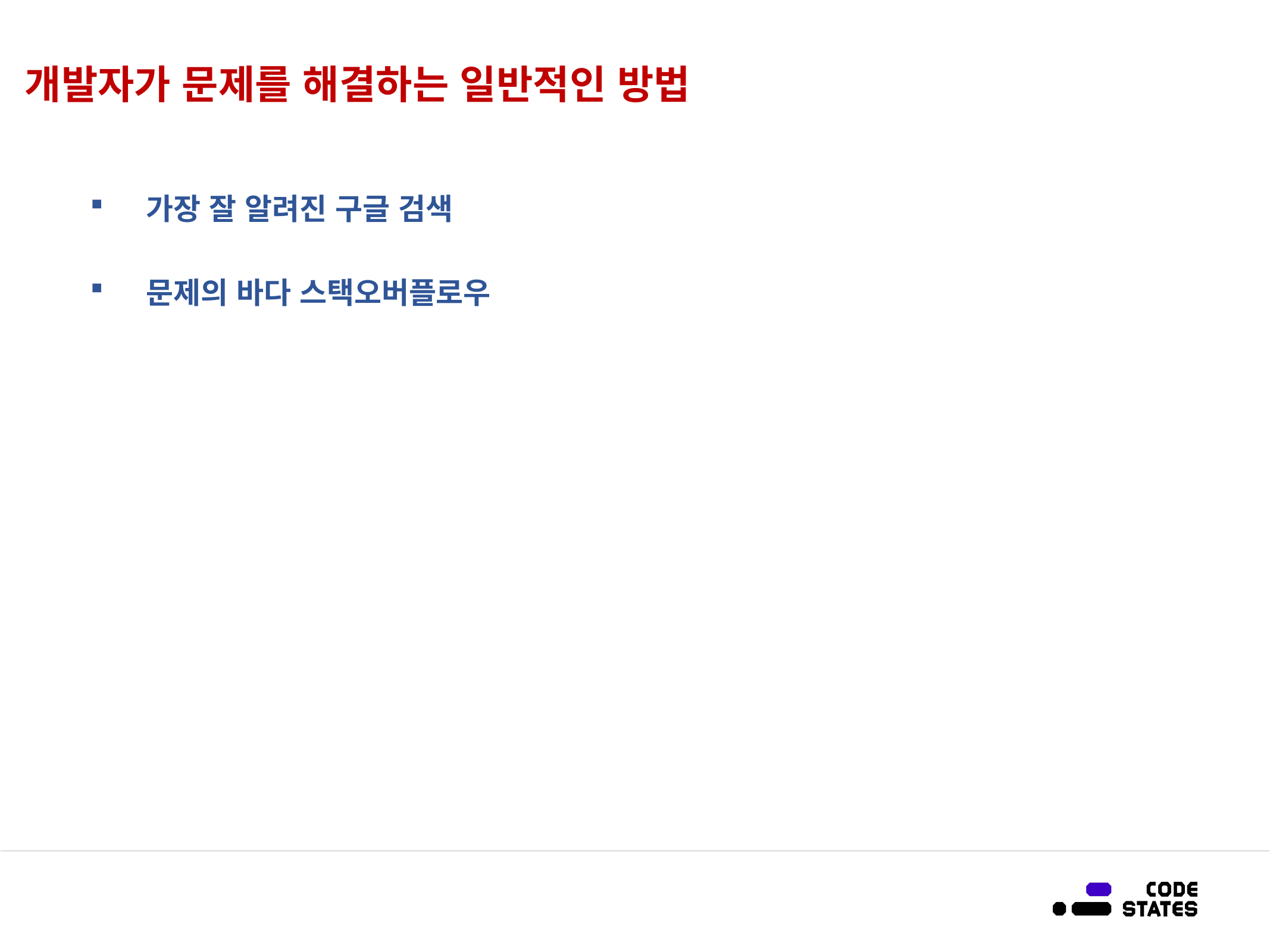

# 개발자가 문제를 해결하는 일반적인 방법
가장 잘 알려진 구글 검색

문제의 바다 스택오버플로우